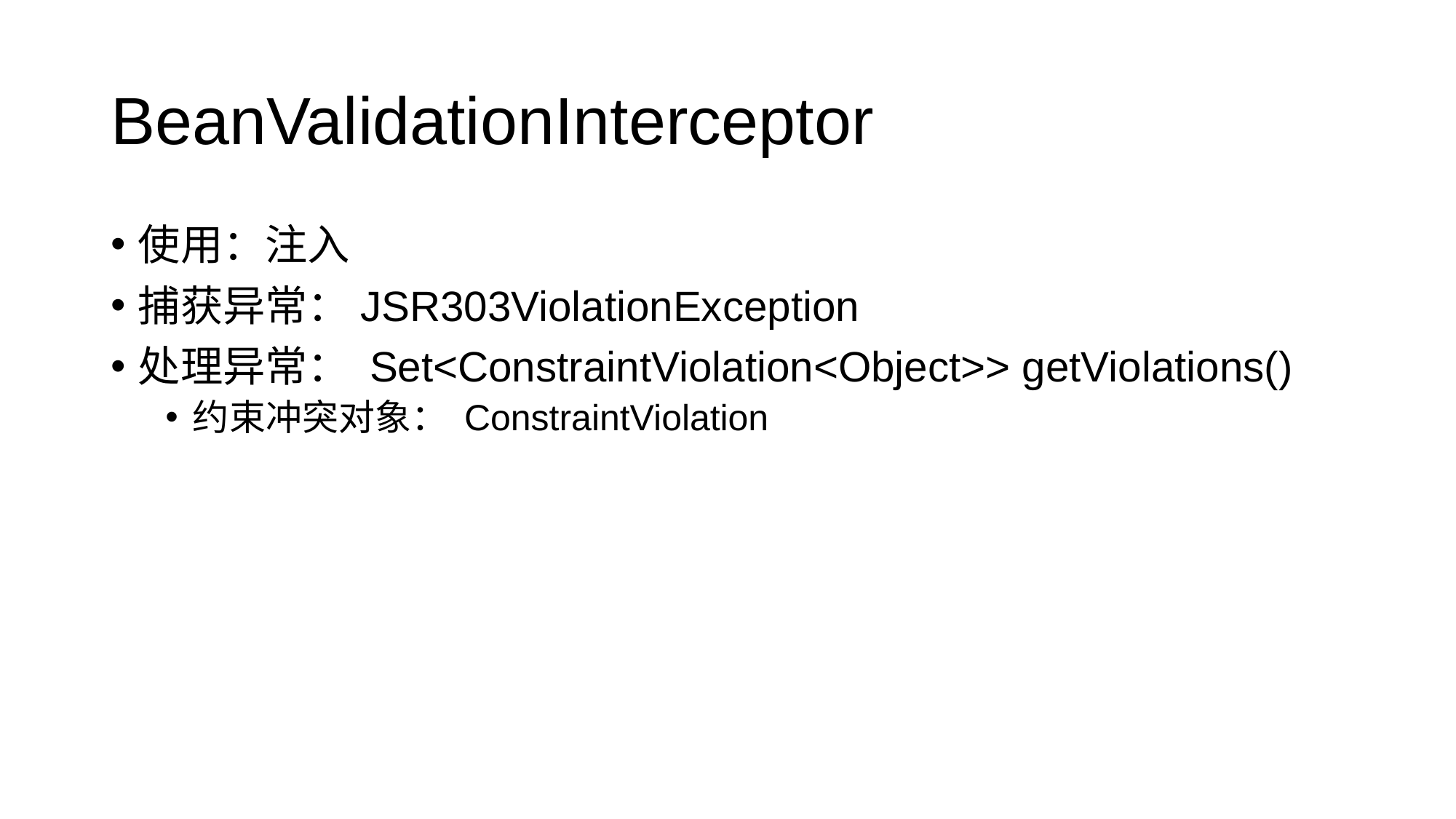

# BeanValidationInterceptor
使用：注入
捕获异常：JSR303ViolationException
处理异常： Set<ConstraintViolation<Object>> getViolations()
约束冲突对象： ConstraintViolation